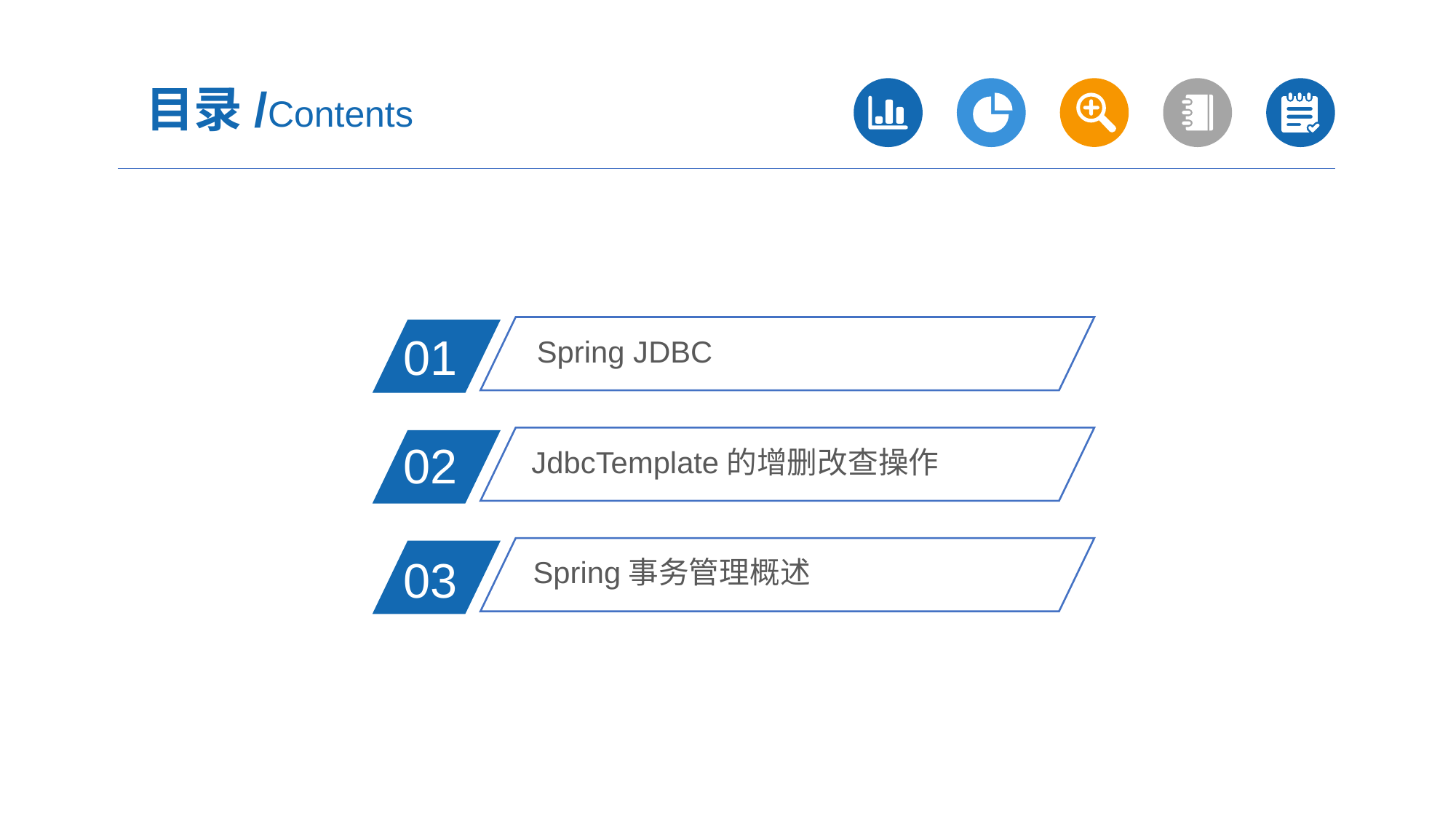

目录/Contents

Spring JDBC

01

JdbcTemplate的增删改查操作
02

Spring事务管理概述

03